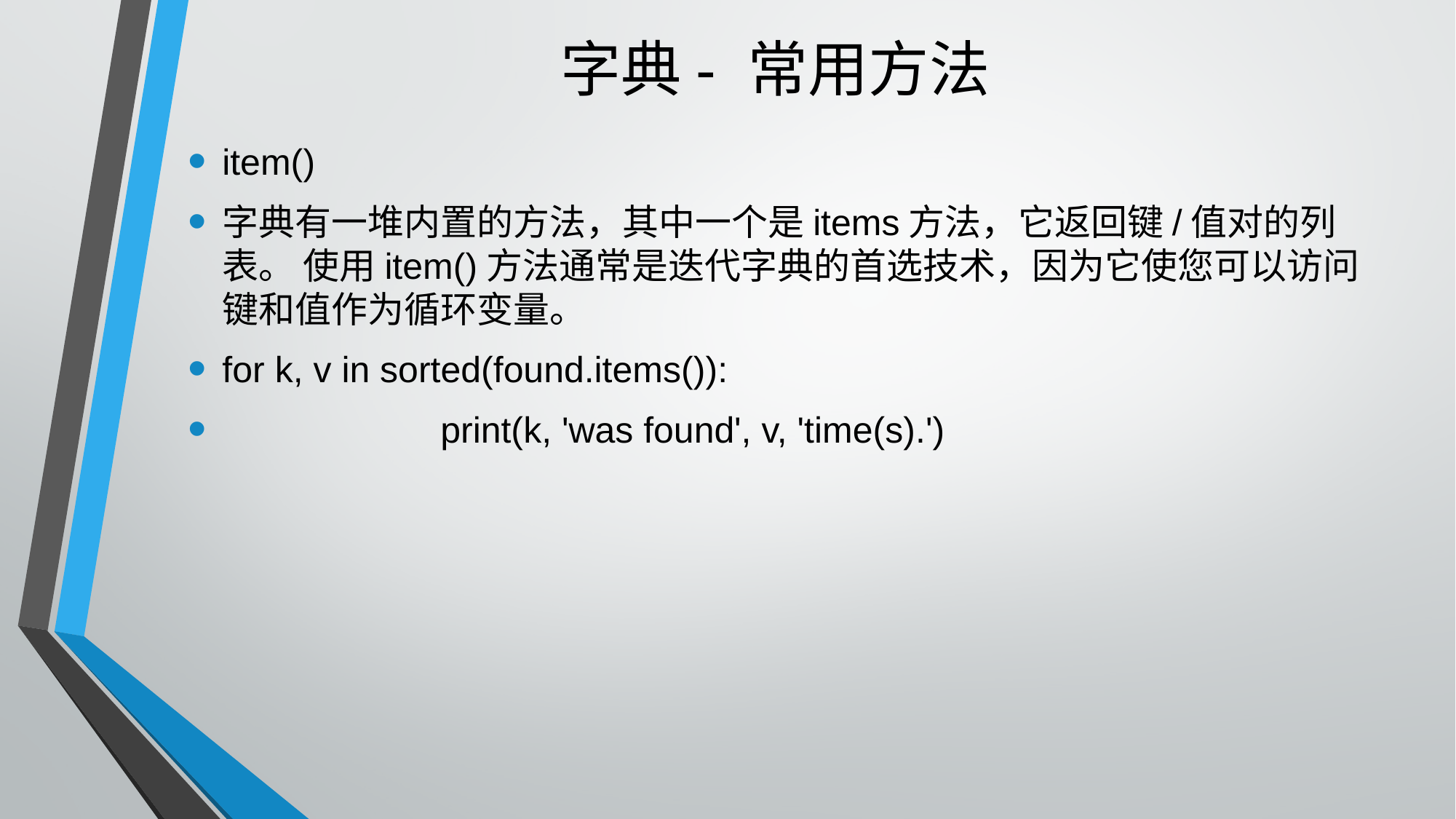

# 字典- 常用方法
item()
字典有一堆内置的方法，其中一个是items方法，它返回键/值对的列表。 使用item()方法通常是迭代字典的首选技术，因为它使您可以访问键和值作为循环变量。
for k, v in sorted(found.items()):
		print(k, 'was found', v, 'time(s).')